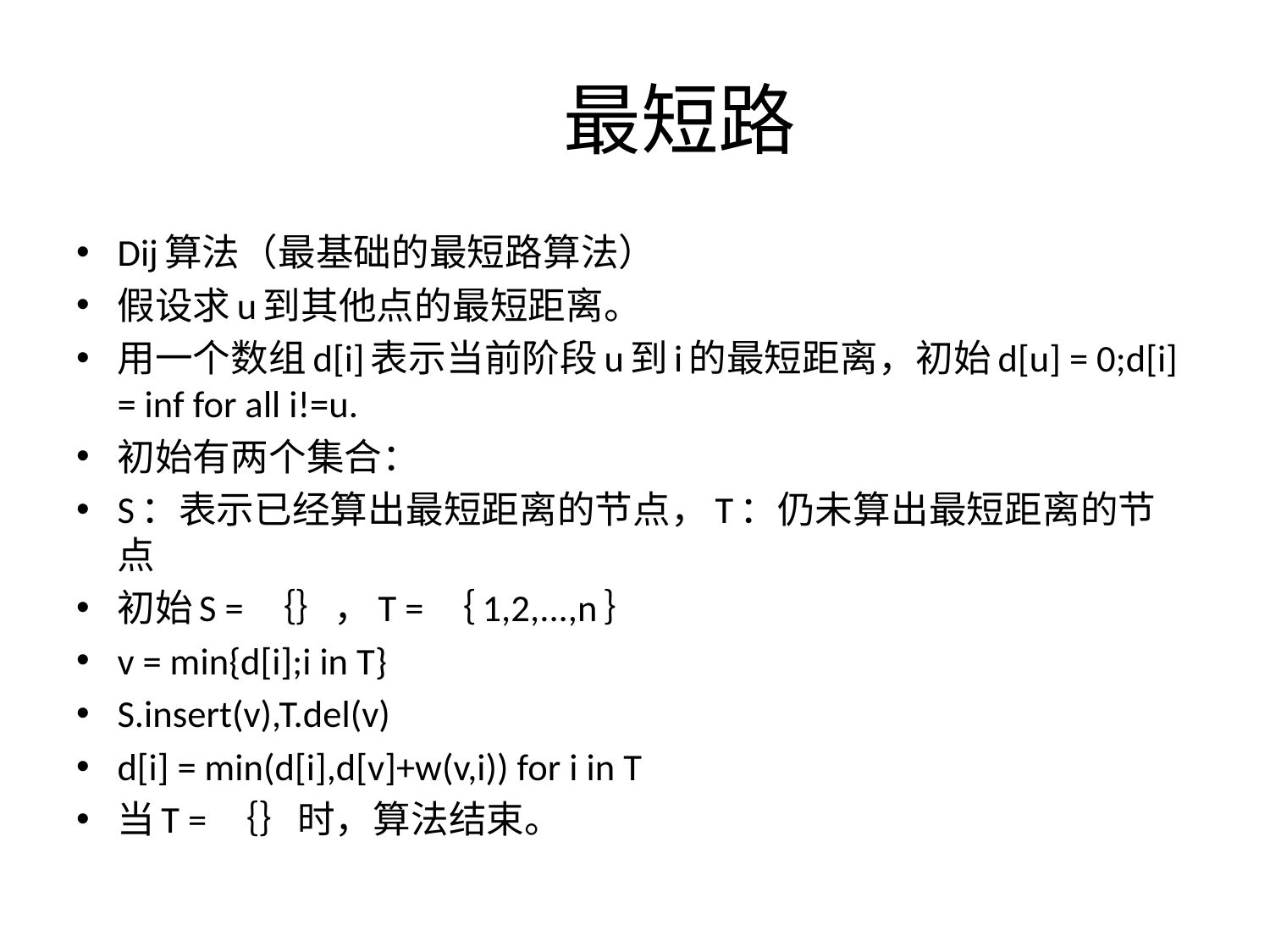

# 最短路
Dij算法（最基础的最短路算法）
假设求u到其他点的最短距离。
用一个数组d[i]表示当前阶段u到i的最短距离，初始d[u] = 0;d[i] = inf for all i!=u.
初始有两个集合：
S：表示已经算出最短距离的节点，T：仍未算出最短距离的节点
初始S = ｛｝，T = ｛1,2,...,n｝
v = min{d[i];i in T}
S.insert(v),T.del(v)
d[i] = min(d[i],d[v]+w(v,i)) for i in T
当T = ｛｝时，算法结束。